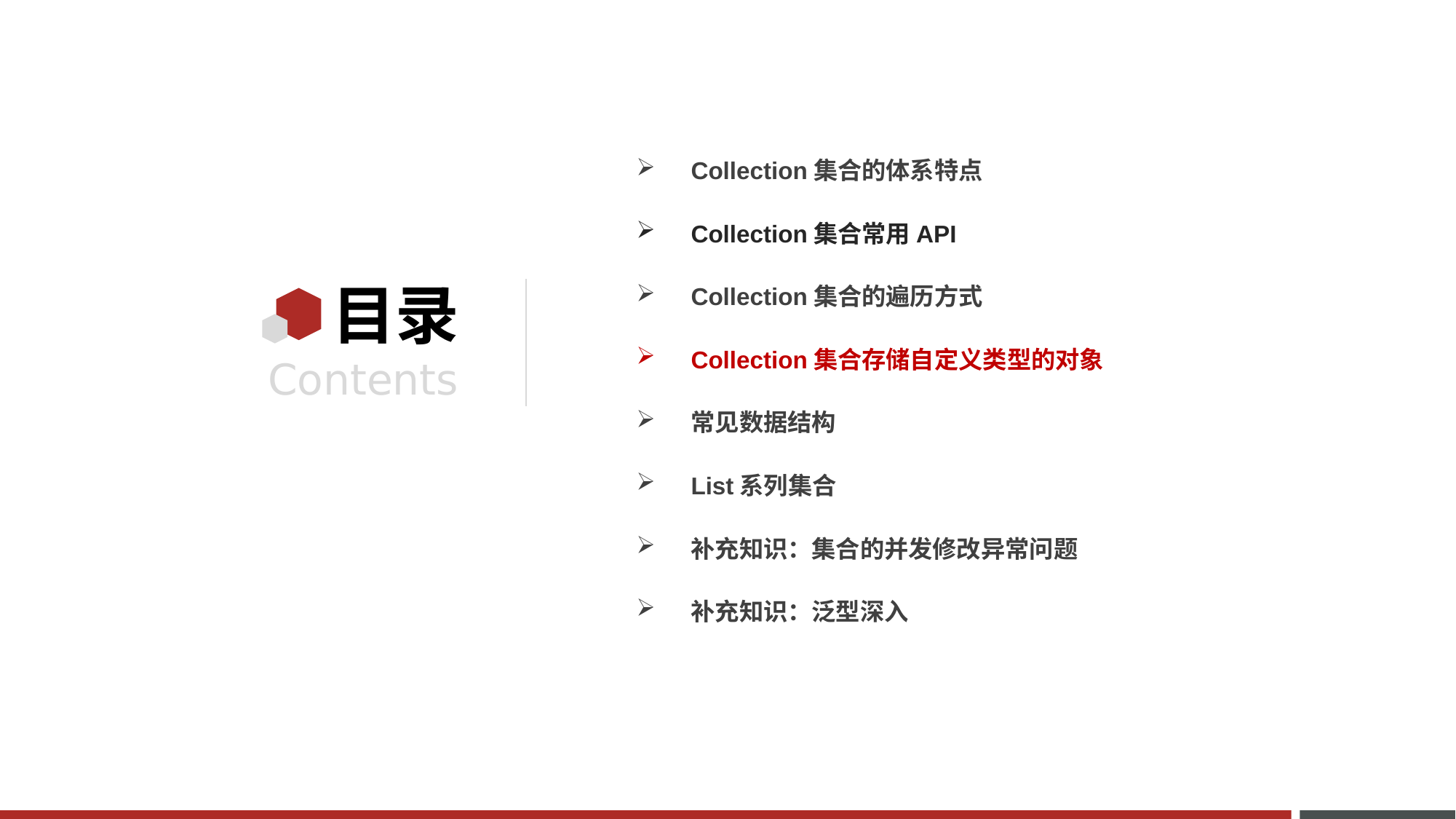

Collection集合的体系特点
Collection集合常用API
Collection集合的遍历方式
Collection集合存储自定义类型的对象
常见数据结构
List系列集合
补充知识：集合的并发修改异常问题
补充知识：泛型深入